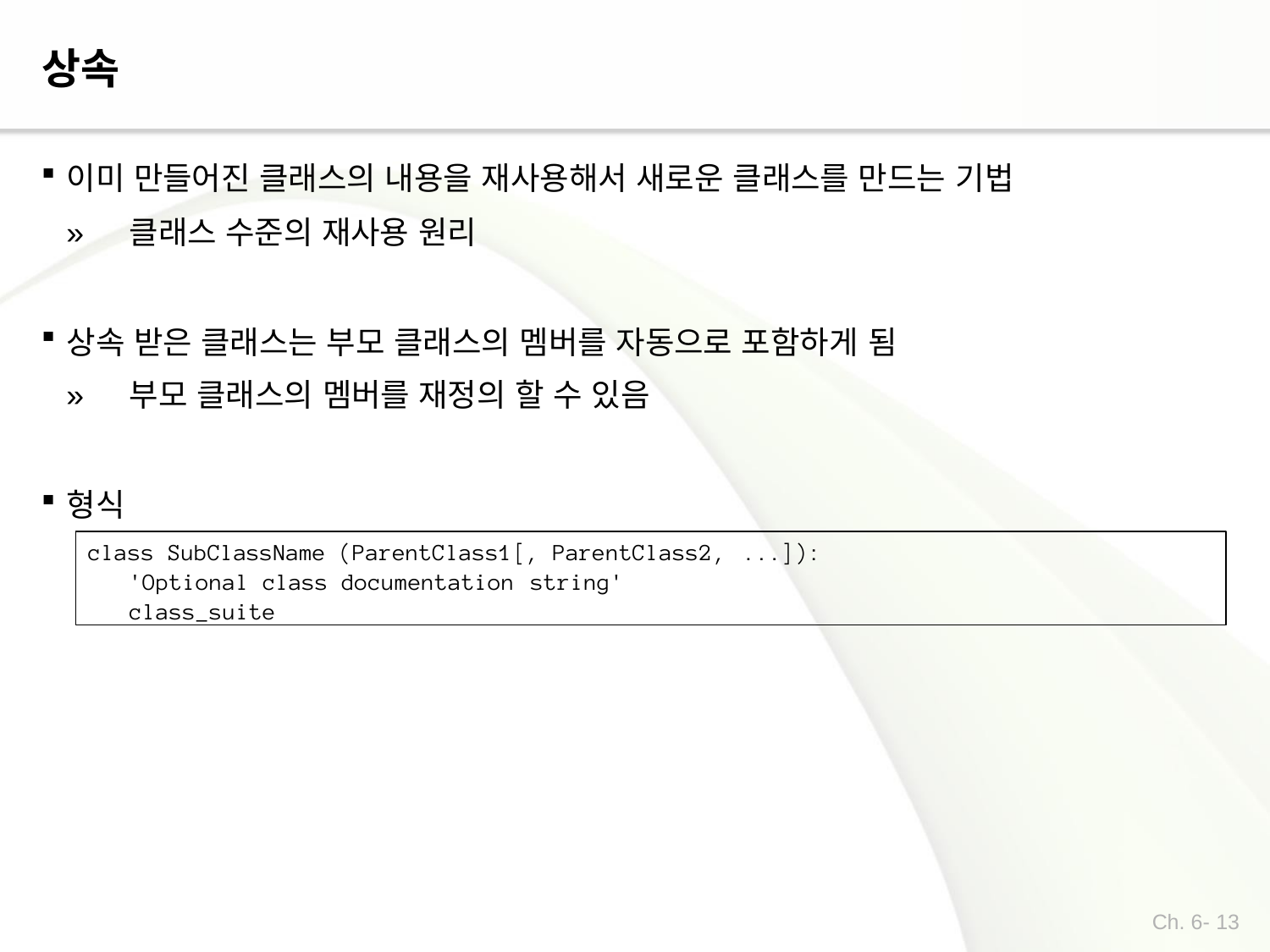

상속

이미 만들어진 클래스의 내용을 재사용해서 새로운 클래스를 만드는 기법
»	클래스 수준의 재사용 원리

상속 받은 클래스는 부모 클래스의 멤버를 자동으로 포함하게 됨
»	부모 클래스의 멤버를 재정의 할 수 있음

형식
class SubClassName (ParentClass1[, ParentClass2, ...]):
'Optional class documentation string'
class_suite
Ch. 6- 13